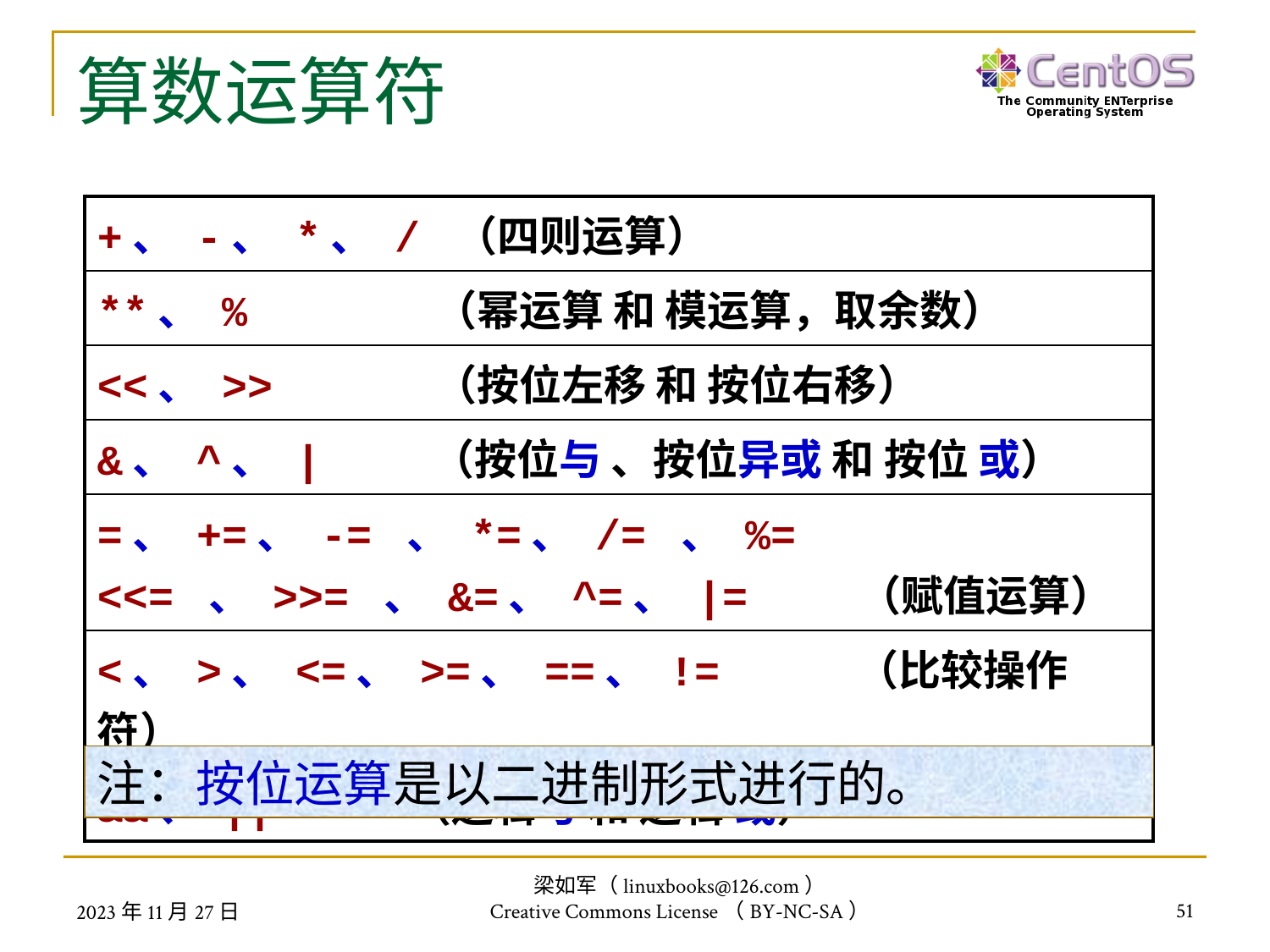

# 算数运算符
| +、 -、 \*、 / （四则运算） |
| --- |
| \*\*、 % （幂运算 和 模运算，取余数） |
| <<、 >> （按位左移 和 按位右移） |
| &、 ^、 | （按位与 、按位异或 和 按位 或） |
| =、 +=、 -= 、 \*=、 /= 、 %= <<= 、 >>= 、 &=、 ^=、 |= （赋值运算） |
| <、 >、 <=、 >=、 ==、 != （比较操作符） |
| &&、 || （逻辑与 和 逻辑 或） |
注：按位运算是以二进制形式进行的。
梁如军（linuxbooks@126.com）
Creative Commons License（BY-NC-SA）
2023年11月27日
51